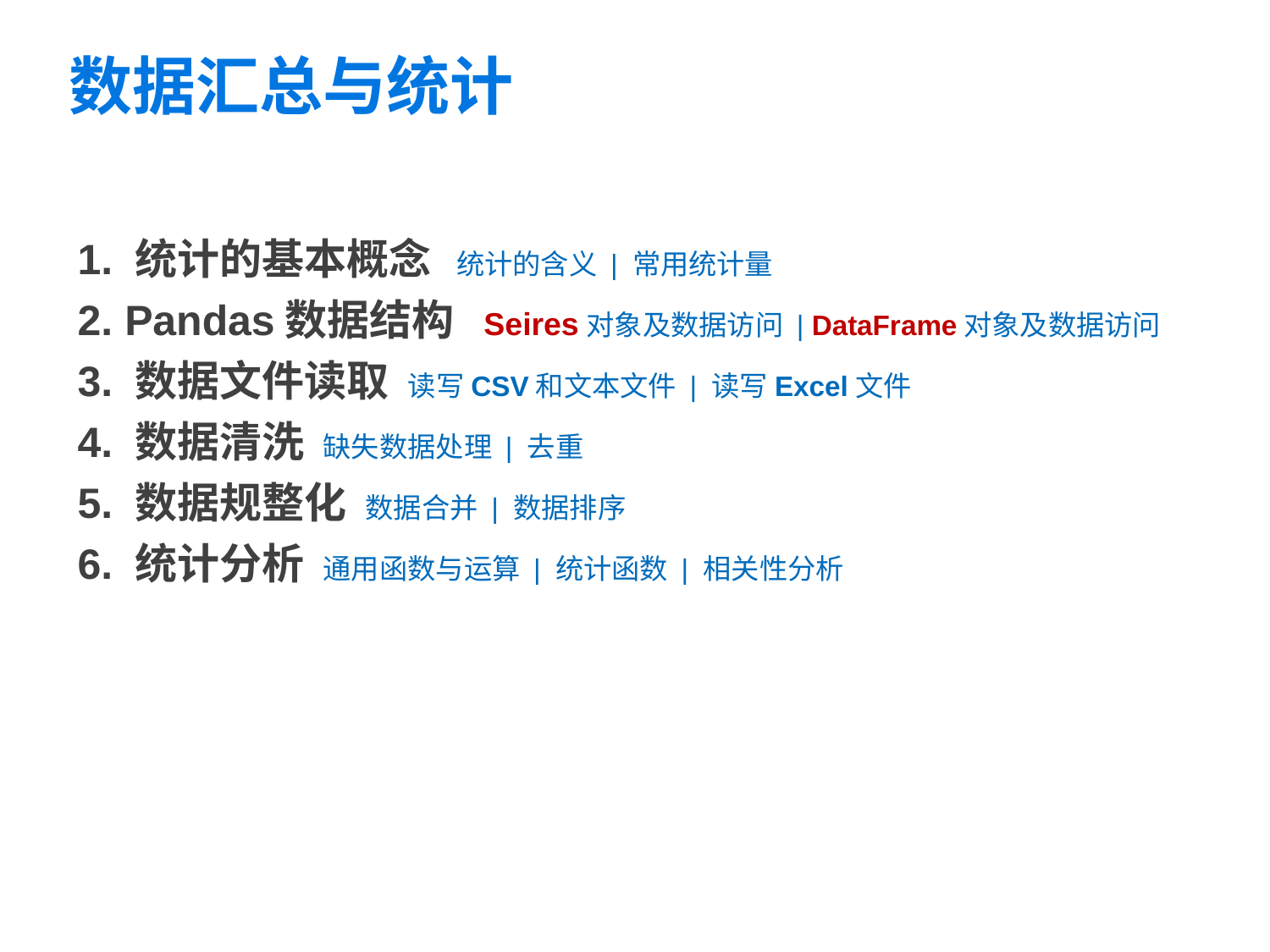

# 内容目录
数据汇总与统计 统计的含义
1. 统计的基本概念   统计的含义 | 常用统计量
2. Pandas数据结构  Seires对象及数据访问 | DataFrame对象及数据访问
3. 数据文件读取  读写CSV和文本文件 | 读写Excel文件
4. 数据清洗  缺失数据处理 | 去重
5. 数据规整化  数据合并 | 数据排序
6. 统计分析  通用函数与运算 | 统计函数 | 相关性分析